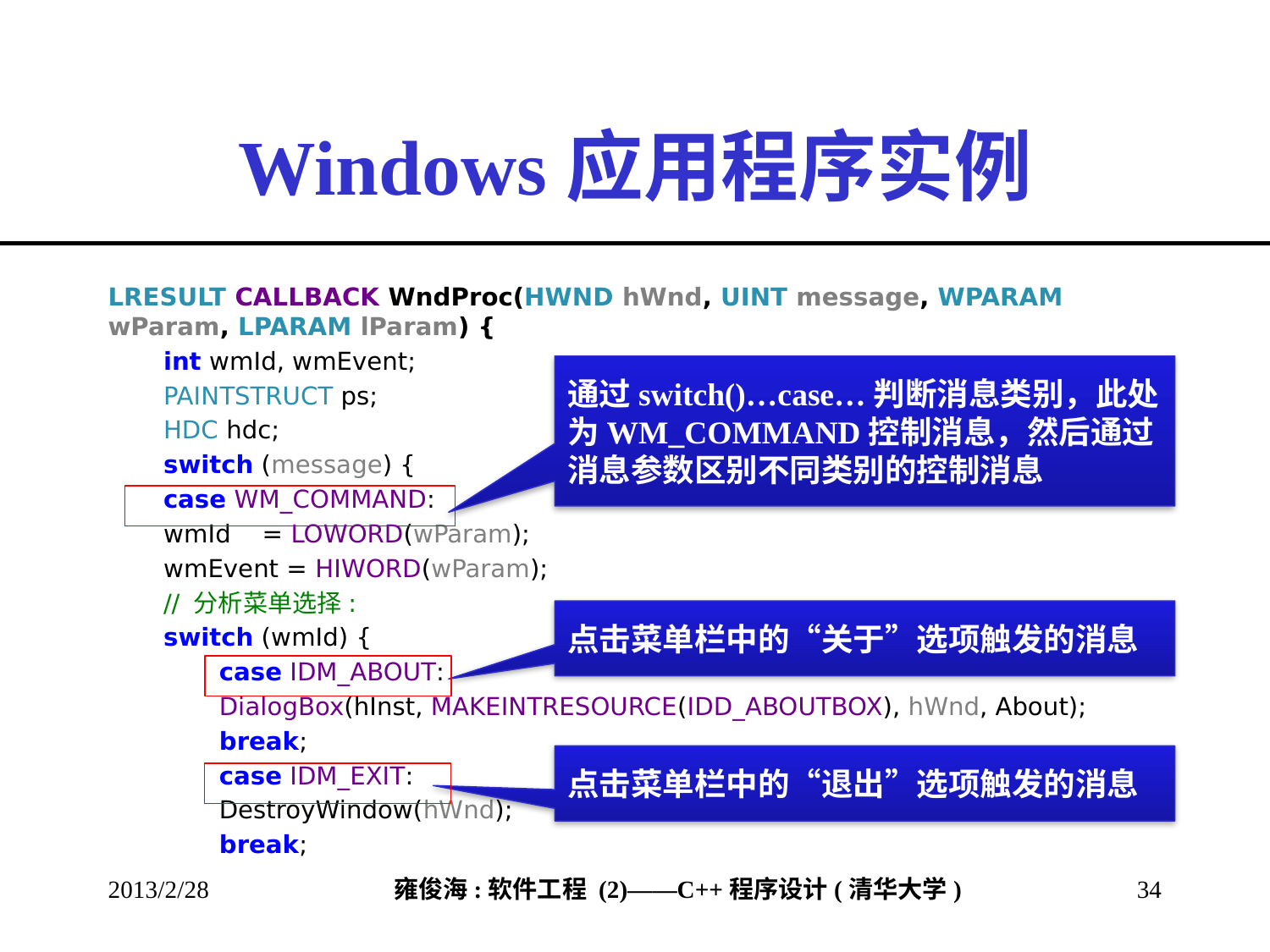

# Windows应用程序实例
LRESULT CALLBACK WndProc(HWND hWnd, UINT message, WPARAM wParam, LPARAM lParam) {
int wmId, wmEvent;
PAINTSTRUCT ps;
HDC hdc;
switch (message) {
case WM_COMMAND:
wmId    = LOWORD(wParam);
wmEvent = HIWORD(wParam);
// 分析菜单选择:
switch (wmId) {
case IDM_ABOUT:
DialogBox(hInst, MAKEINTRESOURCE(IDD_ABOUTBOX), hWnd, About);
break;
case IDM_EXIT:
DestroyWindow(hWnd);
break;
通过switch()…case…判断消息类别，此处为WM_COMMAND控制消息，然后通过消息参数区别不同类别的控制消息

点击菜单栏中的“关于”选项触发的消息

点击菜单栏中的“退出”选项触发的消息

2013/2/28
34